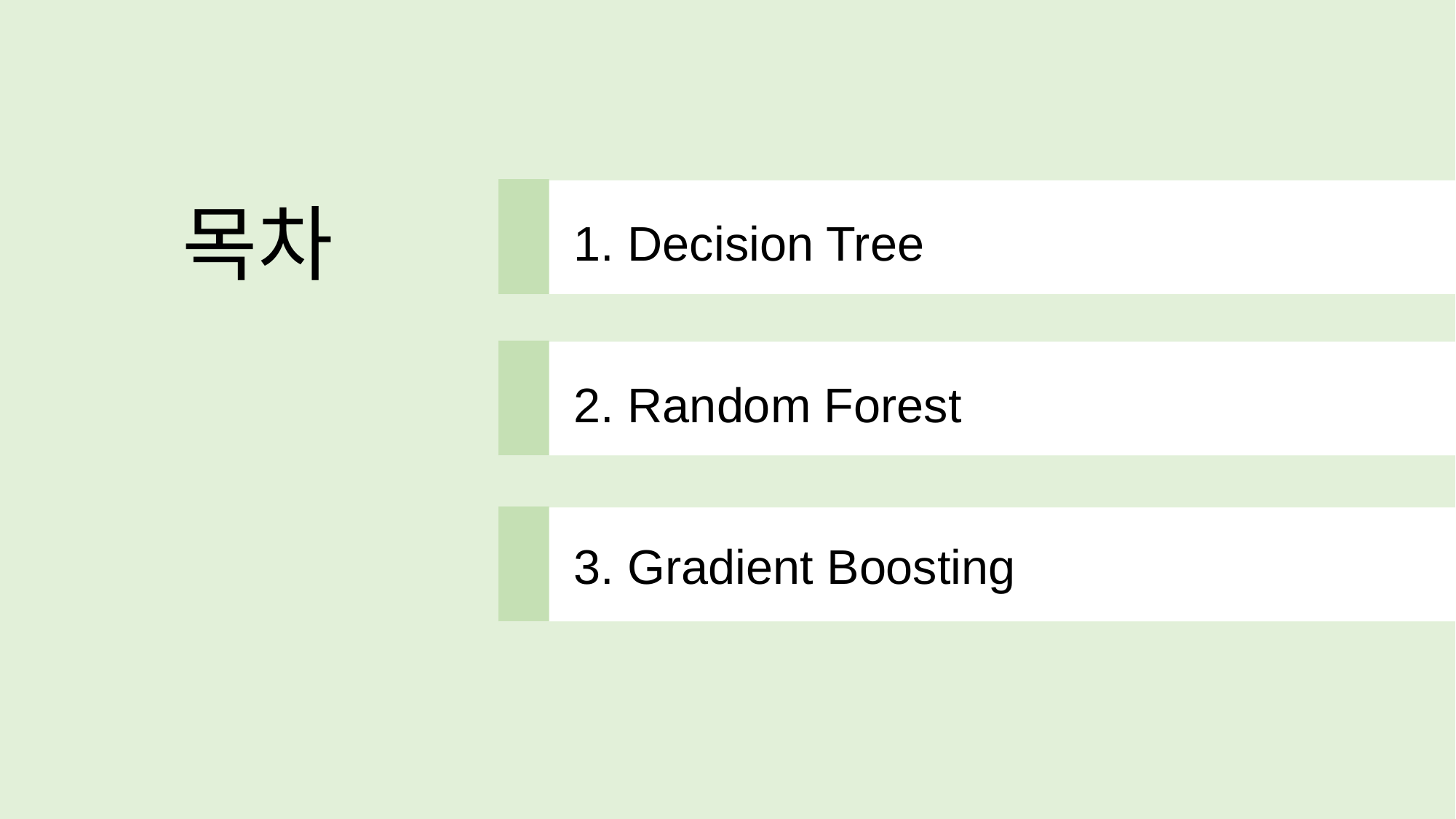

목차
1. Decision Tree

2. Random Forest

3. Gradient Boosting